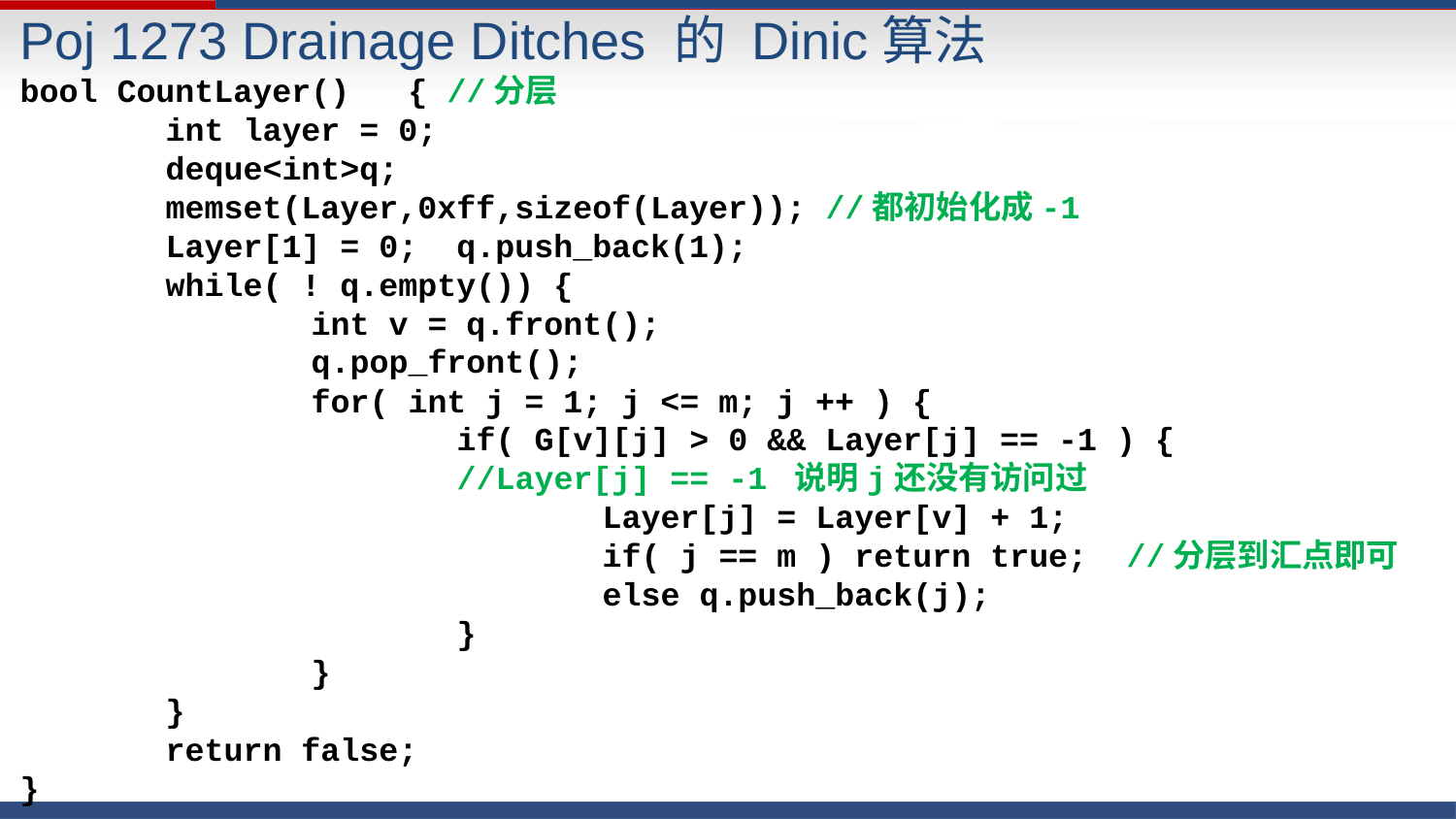

Poj 1273 Drainage Ditches 的 Dinic算法
bool CountLayer()   { //分层
	int layer = 0;
	deque<int>q;
	memset(Layer,0xff,sizeof(Layer)); //都初始化成-1
	Layer[1] = 0;  q.push_back(1);
	while( ! q.empty()) {
		int v = q.front();
		q.pop_front();
		for( int j = 1; j <= m; j ++ ) {
			if( G[v][j] > 0 && Layer[j] == -1 ) {
			//Layer[j] == -1 说明j还没有访问过
				Layer[j] = Layer[v] + 1;
				if( j == m ) return true;  //分层到汇点即可
				else q.push_back(j);
			}
		}
	}
	return false;
}